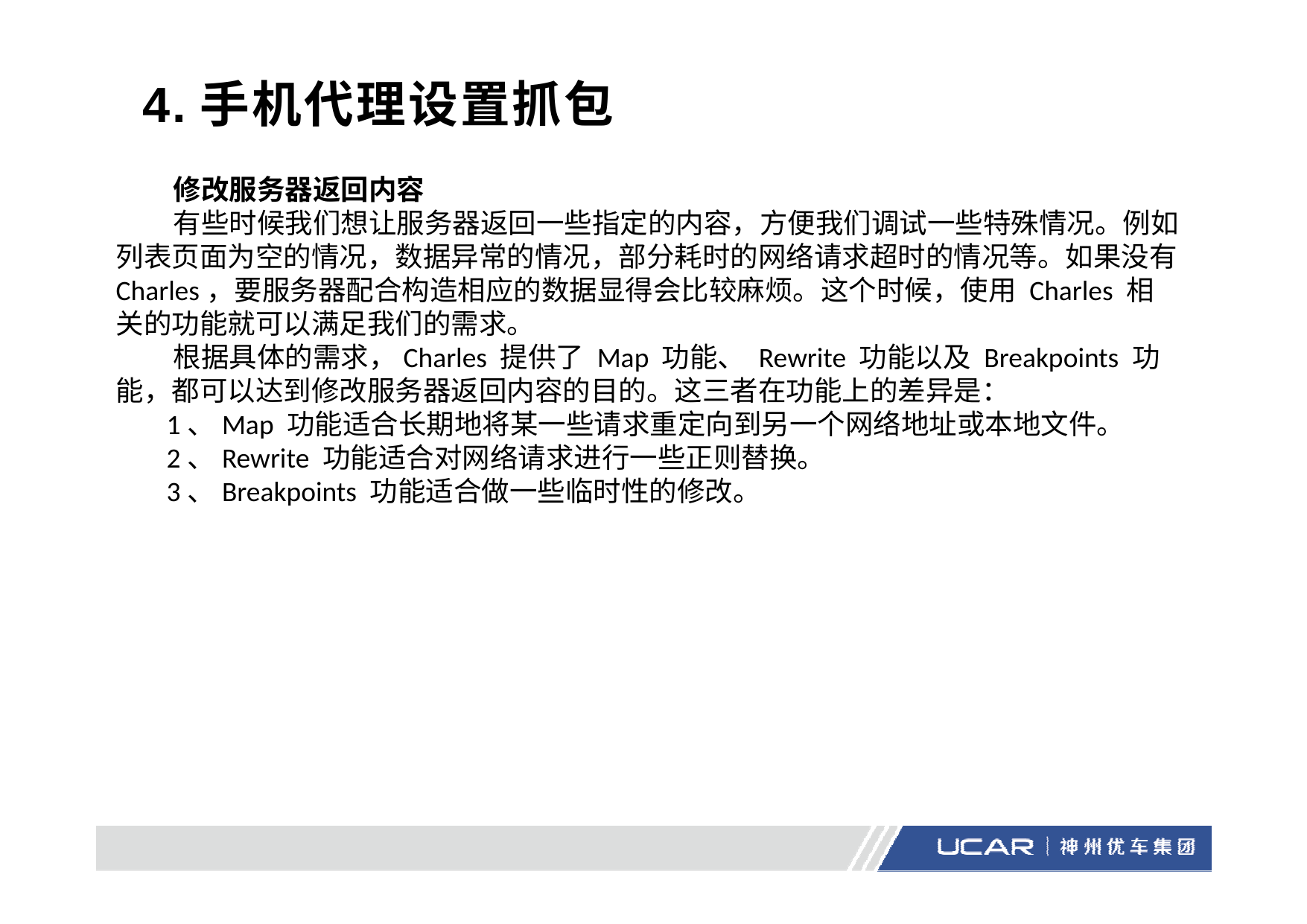

4.手机代理设置抓包
        修改服务器返回内容
        有些时候我们想让服务器返回一些指定的内容，方便我们调试一些特殊情况。例如列表页面为空的情况，数据异常的情况，部分耗时的网络请求超时的情况等。如果没有 Charles，要服务器配合构造相应的数据显得会比较麻烦。这个时候，使用 Charles 相关的功能就可以满足我们的需求。
        根据具体的需求，Charles 提供了 Map 功能、 Rewrite 功能以及 Breakpoints 功能，都可以达到修改服务器返回内容的目的。这三者在功能上的差异是：
        1、Map 功能适合长期地将某一些请求重定向到另一个网络地址或本地文件。
        2、Rewrite 功能适合对网络请求进行一些正则替换。
        3、Breakpoints 功能适合做一些临时性的修改。